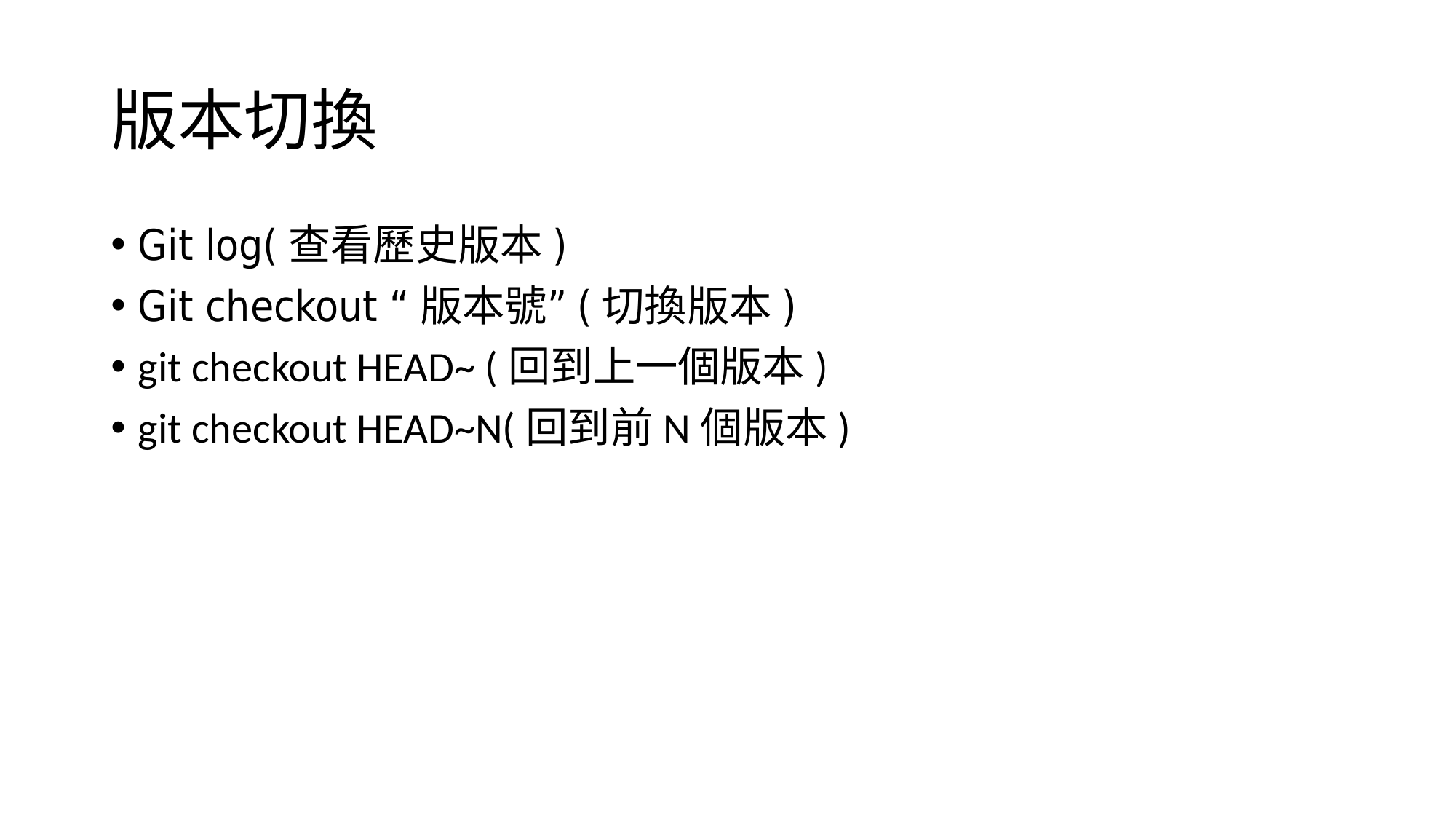

# 版本切換
Git log(查看歷史版本)
Git checkout “版本號”(切換版本)
git checkout HEAD~ (回到上一個版本)
git checkout HEAD~N(回到前N個版本)